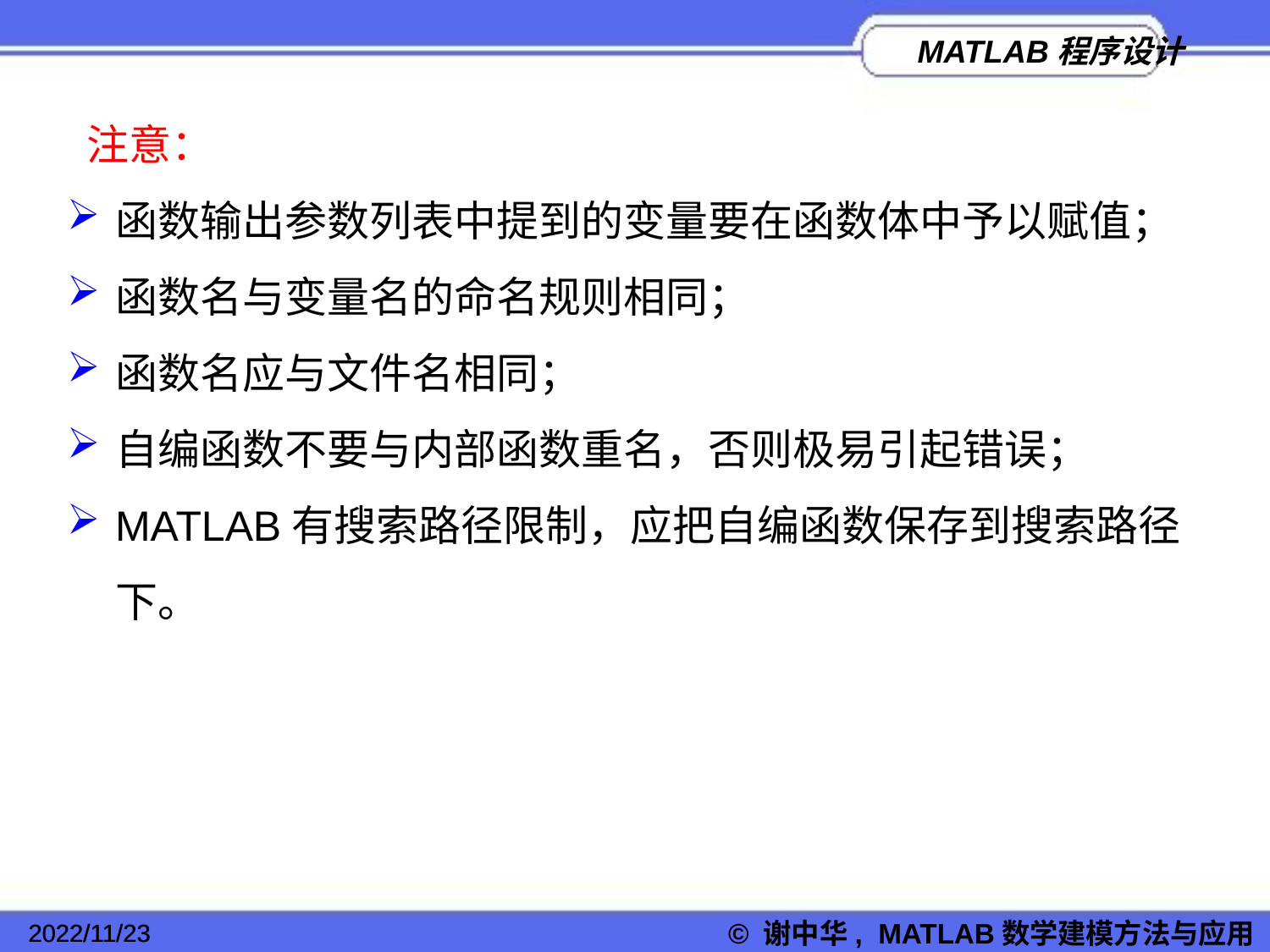

注意：
函数输出参数列表中提到的变量要在函数体中予以赋值；
函数名与变量名的命名规则相同；
函数名应与文件名相同；
自编函数不要与内部函数重名，否则极易引起错误；
MATLAB有搜索路径限制，应把自编函数保存到搜索路径下。
2022/11/23
© 谢中华,  MATLAB数学建模方法与应用